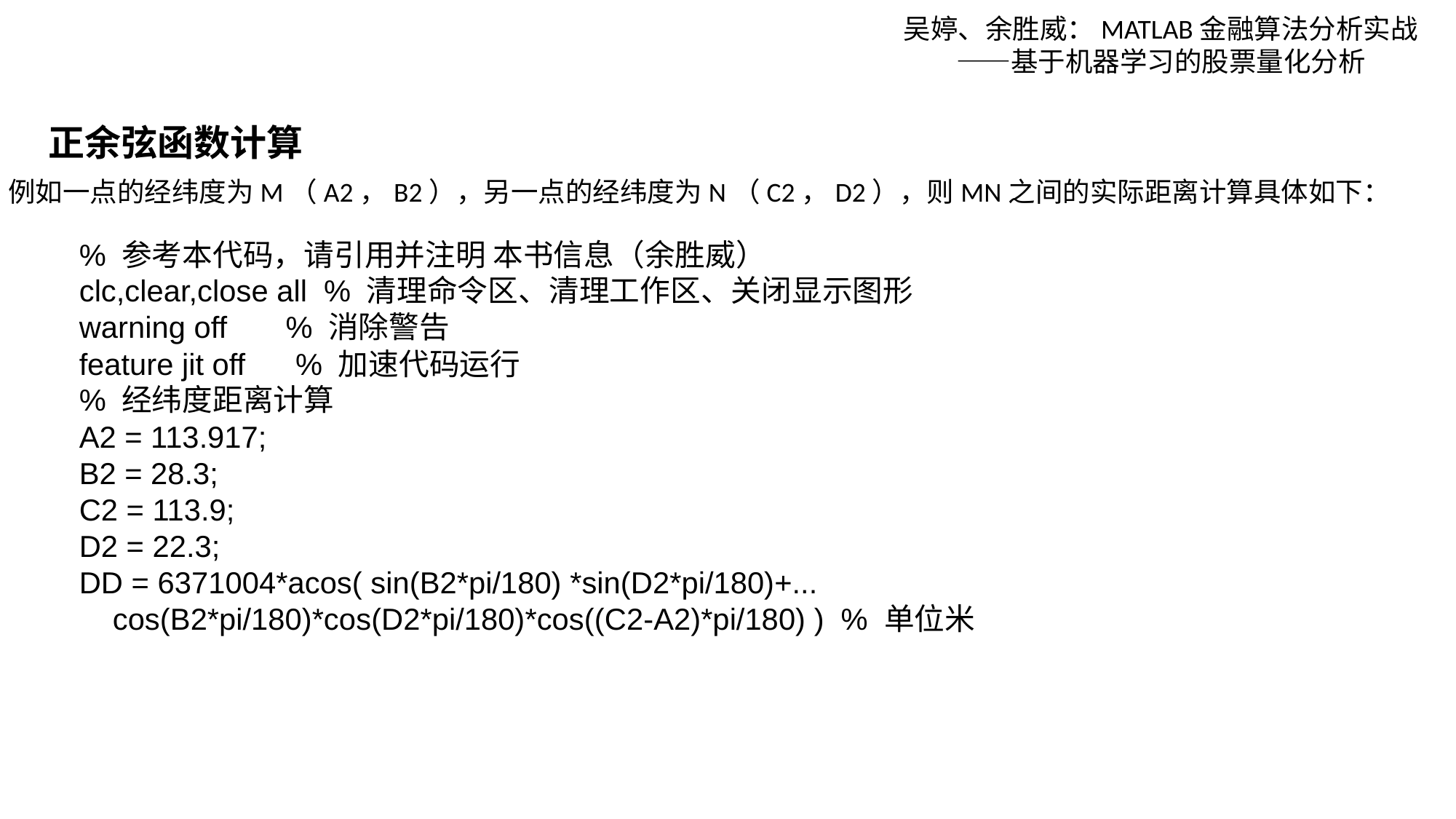

吴婷、余胜威：MATLAB金融算法分析实战——基于机器学习的股票量化分析
正余弦函数计算
例如一点的经纬度为M（A2，B2），另一点的经纬度为N（C2，D2），则MN之间的实际距离计算具体如下：
% 参考本代码，请引用并注明 本书信息（余胜威）
clc,clear,close all  % 清理命令区、清理工作区、关闭显示图形
warning off       % 消除警告
feature jit off      % 加速代码运行
% 经纬度距离计算
A2 = 113.917;
B2 = 28.3;
C2 = 113.9;
D2 = 22.3;
DD = 6371004*acos( sin(B2*pi/180) *sin(D2*pi/180)+...
    cos(B2*pi/180)*cos(D2*pi/180)*cos((C2-A2)*pi/180) )  % 单位米